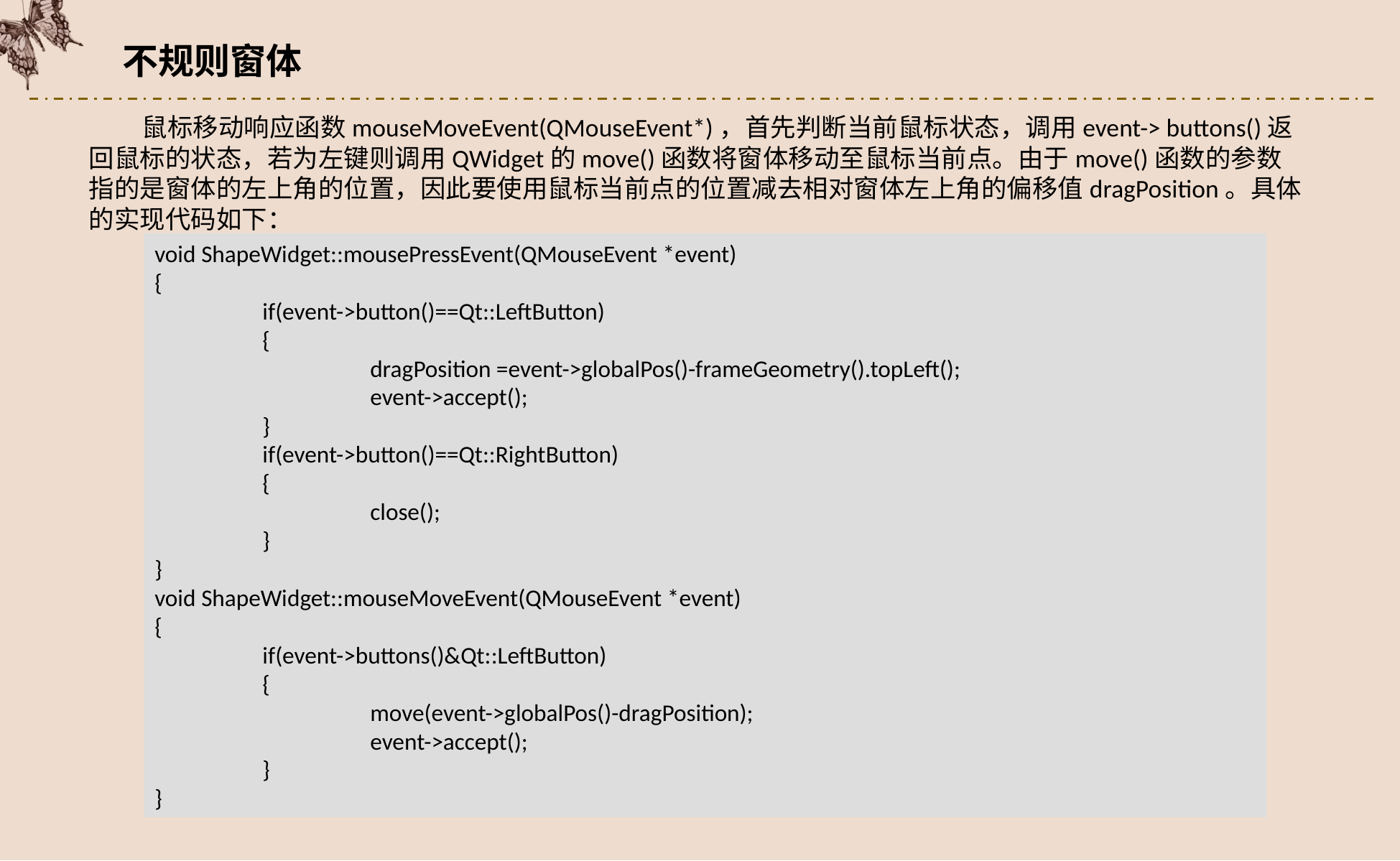

不规则窗体
鼠标移动响应函数mouseMoveEvent(QMouseEvent*)，首先判断当前鼠标状态，调用event-> buttons()返回鼠标的状态，若为左键则调用QWidget的move()函数将窗体移动至鼠标当前点。由于move()函数的参数指的是窗体的左上角的位置，因此要使用鼠标当前点的位置减去相对窗体左上角的偏移值dragPosition。具体的实现代码如下：
void ShapeWidget::mousePressEvent(QMouseEvent *event)
{
	if(event->button()==Qt::LeftButton)
	{
		dragPosition =event->globalPos()-frameGeometry().topLeft();
		event->accept();
	}
	if(event->button()==Qt::RightButton)
	{
		close();
	}
}
void ShapeWidget::mouseMoveEvent(QMouseEvent *event)
{
	if(event->buttons()&Qt::LeftButton)
	{
		move(event->globalPos()-dragPosition);
		event->accept();
	}
}